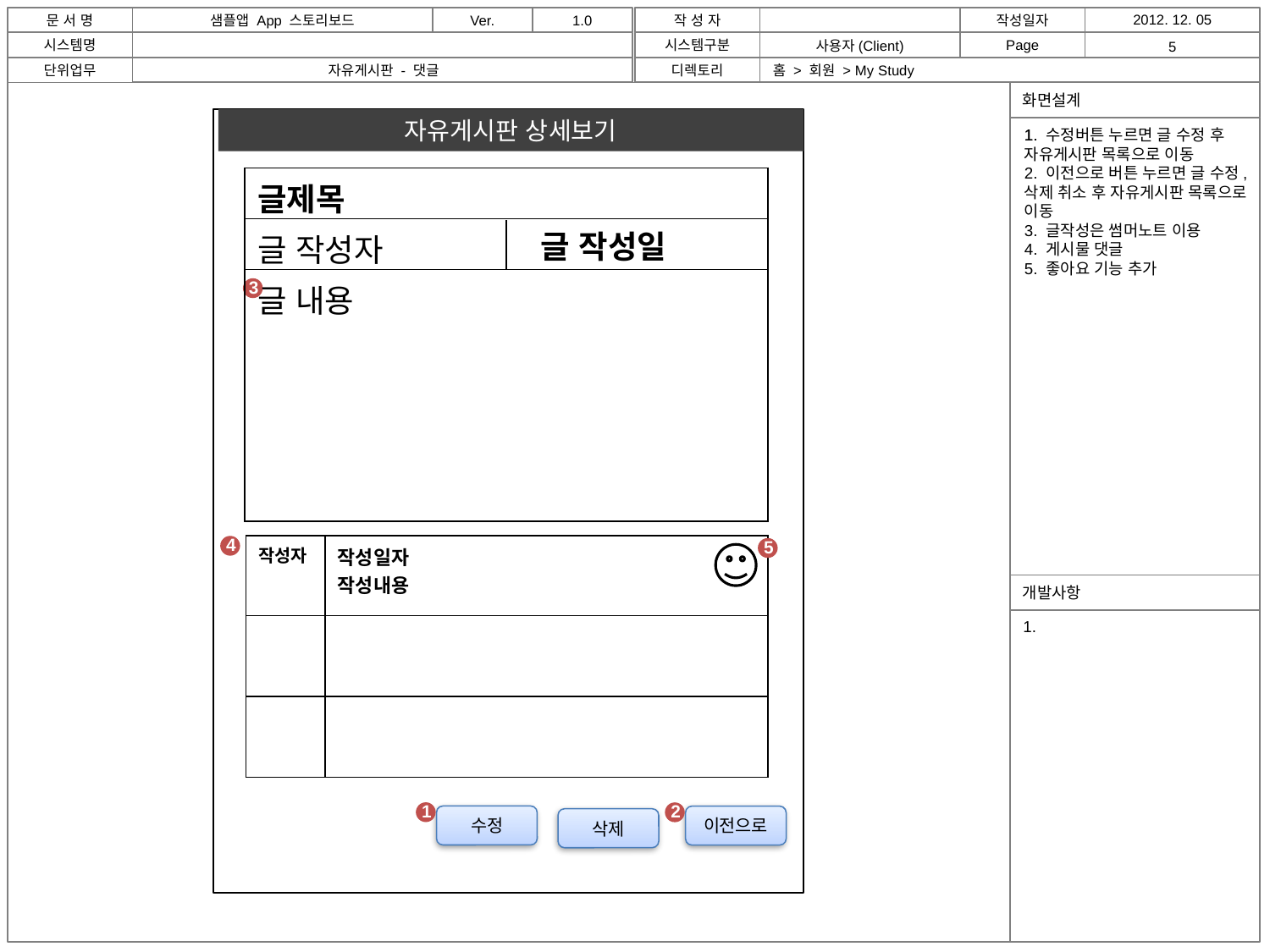

자유게시판 - 댓글
홈 > 회원 > My Study

자유게시판 상세보기
1. 수정버튼 누르면 글 수정 후 자유게시판 목록으로 이동
2. 이전으로 버튼 누르면 글 수정, 삭제 취소 후 자유게시판 목록으로 이동
3. 글작성은 썸머노트 이용
4. 게시물 댓글
5. 좋아요 기능 추가
| 글제목 |
| --- |
| 글 작성자 |
| 글 내용 |
글 작성일
3

4

5

| 작성자 | 작성일자 작성내용 |
| --- | --- |
|  |  |
|  |  |

1

2

수정
이전으로
삭제